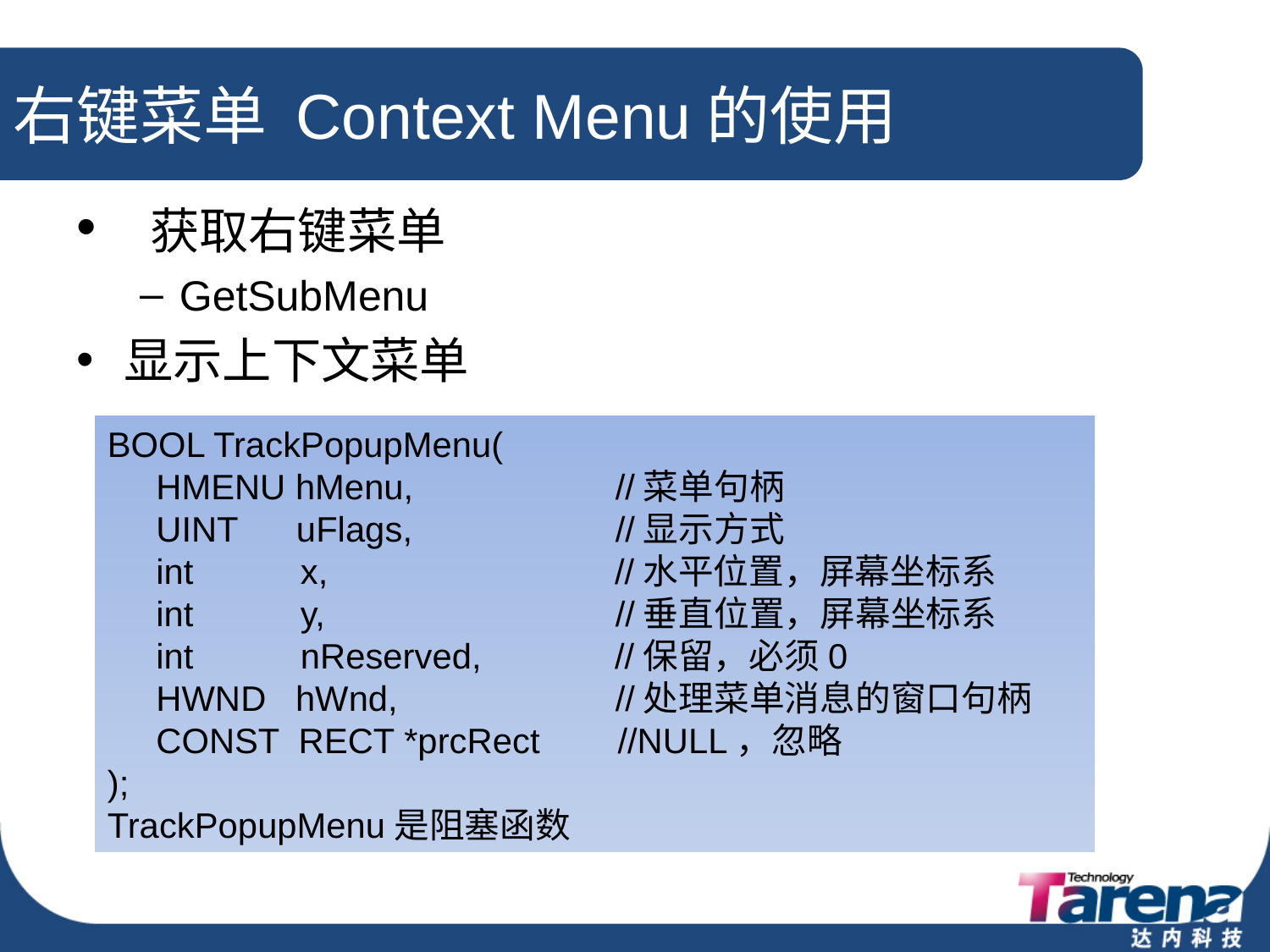

# 右键菜单 Context Menu的使用
 获取右键菜单
GetSubMenu
显示上下文菜单
BOOL TrackPopupMenu(
     HMENU hMenu, 		//菜单句柄
     UINT      uFlags, 		//显示方式
     int           x, 		             //水平位置，屏幕坐标系
     int           y,			//垂直位置，屏幕坐标系
     int           nReserved,	             //保留，必须0
     HWND   hWnd, 		//处理菜单消息的窗口句柄
     CONST  RECT *prcRect        //NULL，忽略
);
TrackPopupMenu是阻塞函数